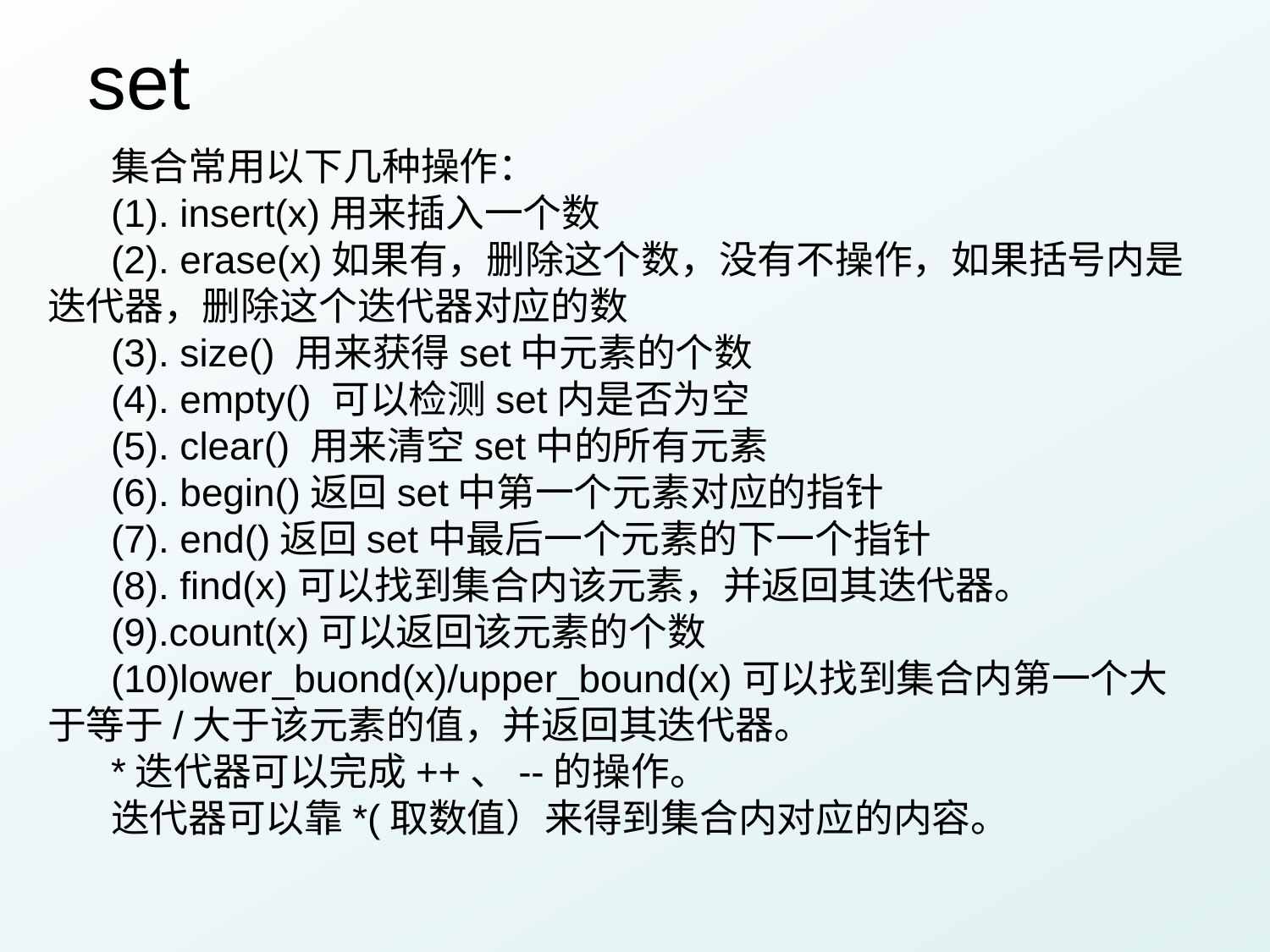

# set
集合常用以下几种操作：
(1). insert(x)用来插入一个数
(2). erase(x)如果有，删除这个数，没有不操作，如果括号内是迭代器，删除这个迭代器对应的数
(3). size() 用来获得set中元素的个数
(4). empty() 可以检测set内是否为空
(5). clear() 用来清空set中的所有元素
(6). begin()返回set中第一个元素对应的指针
(7). end()返回set中最后一个元素的下一个指针
(8). find(x)可以找到集合内该元素，并返回其迭代器。
(9).count(x)可以返回该元素的个数
(10)lower_buond(x)/upper_bound(x)可以找到集合内第一个大于等于/大于该元素的值，并返回其迭代器。
*迭代器可以完成++、--的操作。
迭代器可以靠*(取数值）来得到集合内对应的内容。